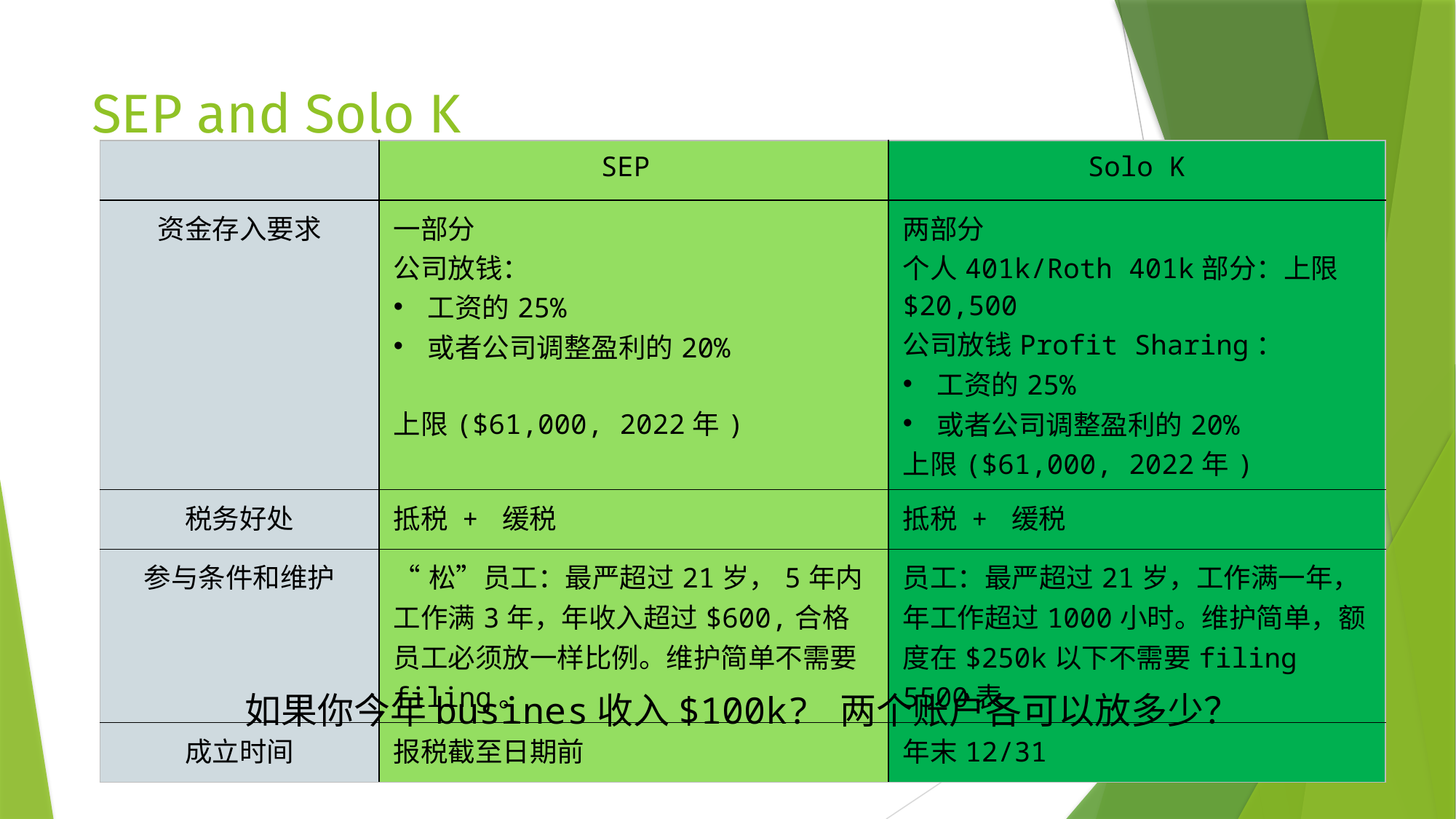

# SEP and Solo K
|  | SEP | Solo K |
| --- | --- | --- |
| 资金存入要求 | 一部分 公司放钱： 工资的25% 或者公司调整盈利的20% 上限($61,000, 2022年) | 两部分 个人401k/Roth 401k部分：上限$20,500 公司放钱Profit Sharing： 工资的25% 或者公司调整盈利的20% 上限($61,000, 2022年) |
| 税务好处 | 抵税 + 缓税 | 抵税 + 缓税 |
| 参与条件和维护 | “松”员工：最严超过21岁，5年内工作满3年，年收入超过$600,合格员工必须放一样比例。维护简单不需要filing。 | 员工：最严超过21岁，工作满一年，年工作超过1000小时。维护简单，额度在$250k以下不需要filing 5500表 |
| 成立时间 | 报税截至日期前 | 年末12/31 |
如果你今年busines收入$100k? 两个账户各可以放多少？